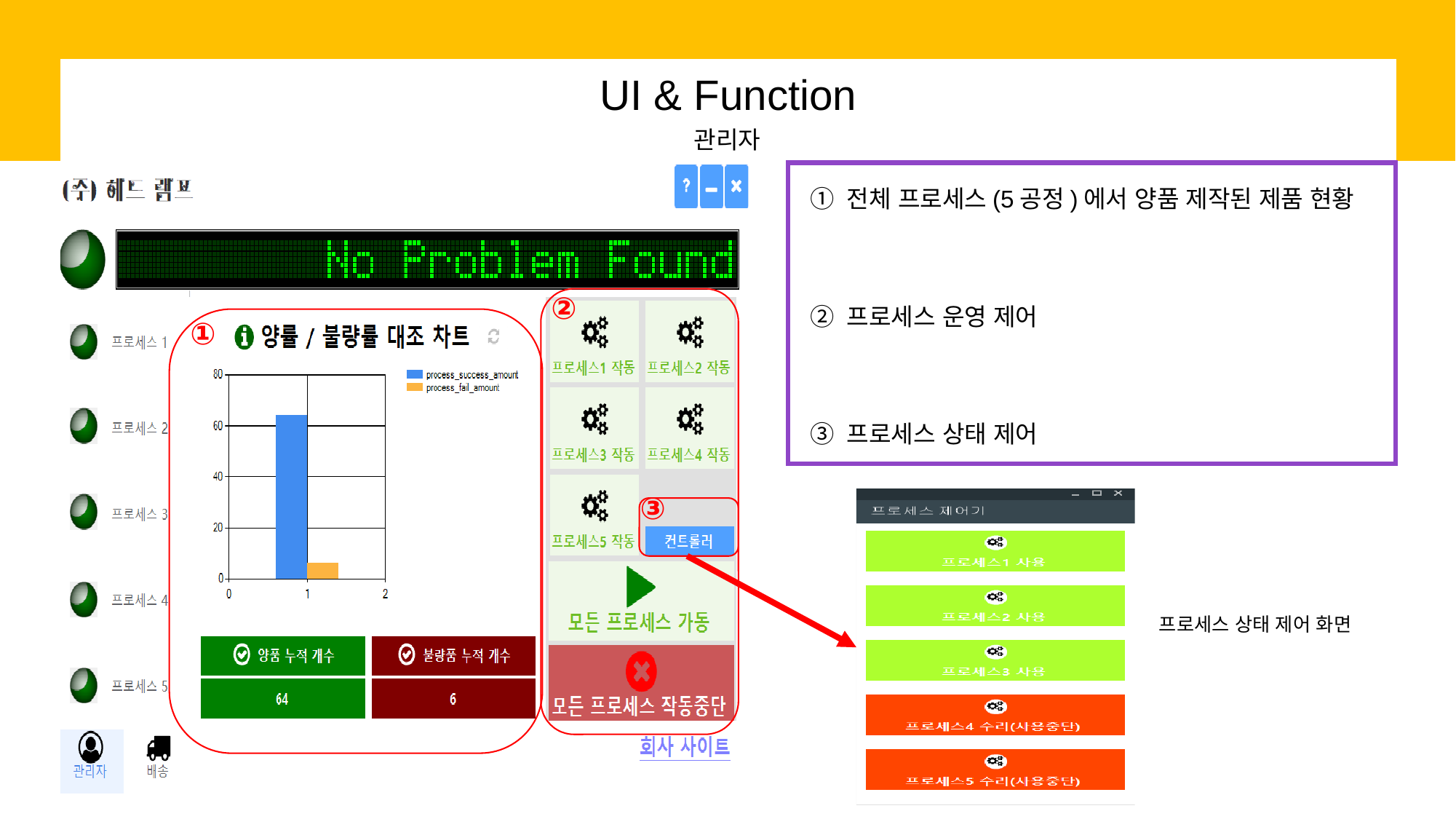

UI & Function
관리자

① 전체 프로세스(5공정)에서 양품 제작된 제품 현황

② 프로세스 운영 제어

③ 프로세스 상태 제어

②

①
③

프로세스 상태 제어 화면